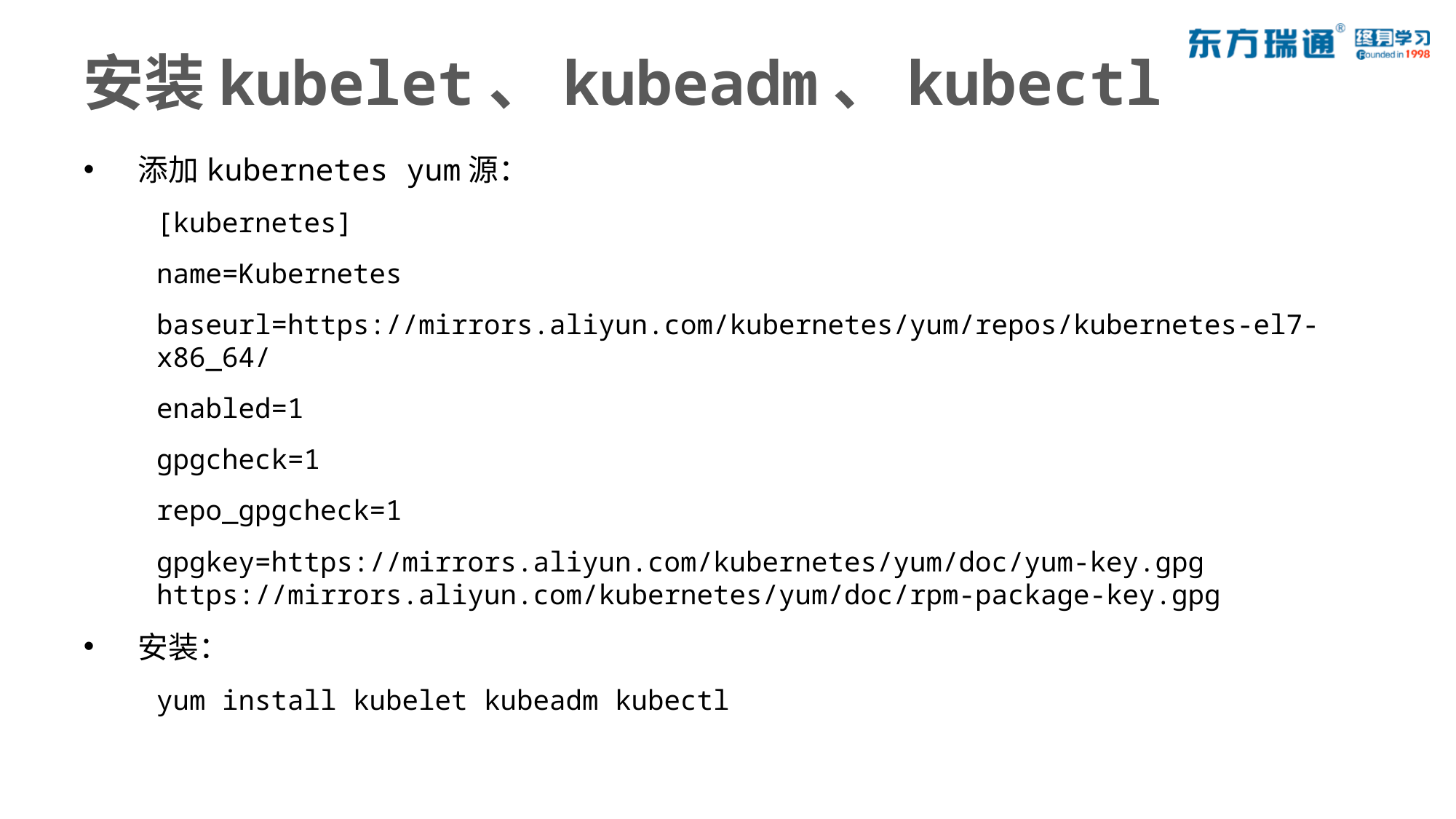

# 安装kubelet、kubeadm、kubectl
添加kubernetes yum源：
[kubernetes]
name=Kubernetes
baseurl=https://mirrors.aliyun.com/kubernetes/yum/repos/kubernetes-el7-x86_64/
enabled=1
gpgcheck=1
repo_gpgcheck=1
gpgkey=https://mirrors.aliyun.com/kubernetes/yum/doc/yum-key.gpg https://mirrors.aliyun.com/kubernetes/yum/doc/rpm-package-key.gpg
安装：
yum install kubelet kubeadm kubectl